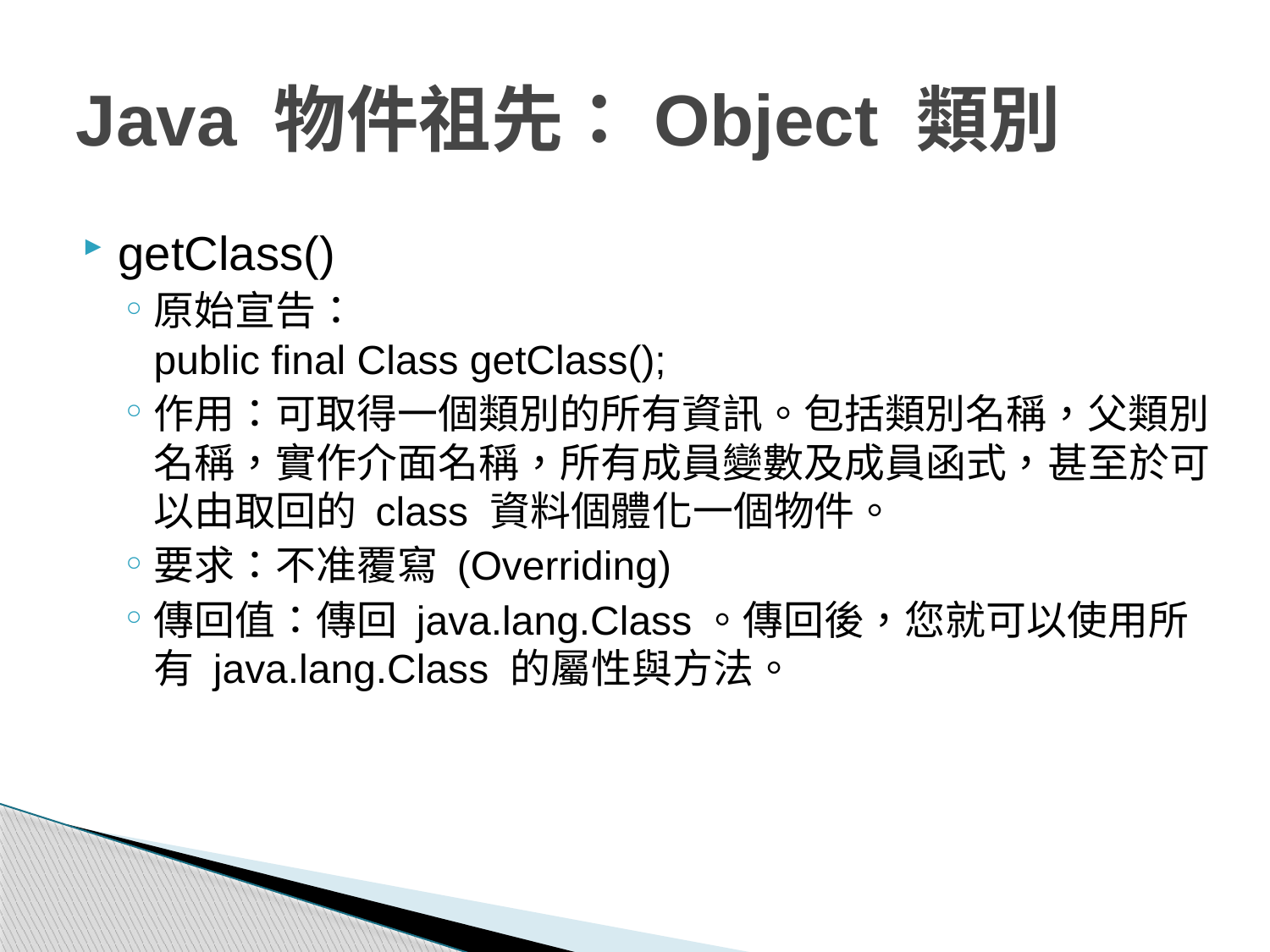

# Java 物件祖先：Object 類別
getClass()
原始宣告：
public final Class getClass();
作用：可取得一個類別的所有資訊。包括類別名稱，父類別名稱，實作介面名稱，所有成員變數及成員函式，甚至於可以由取回的 class 資料個體化一個物件。
要求：不准覆寫 (Overriding)
傳回值：傳回 java.lang.Class。傳回後，您就可以使用所有 java.lang.Class 的屬性與方法。